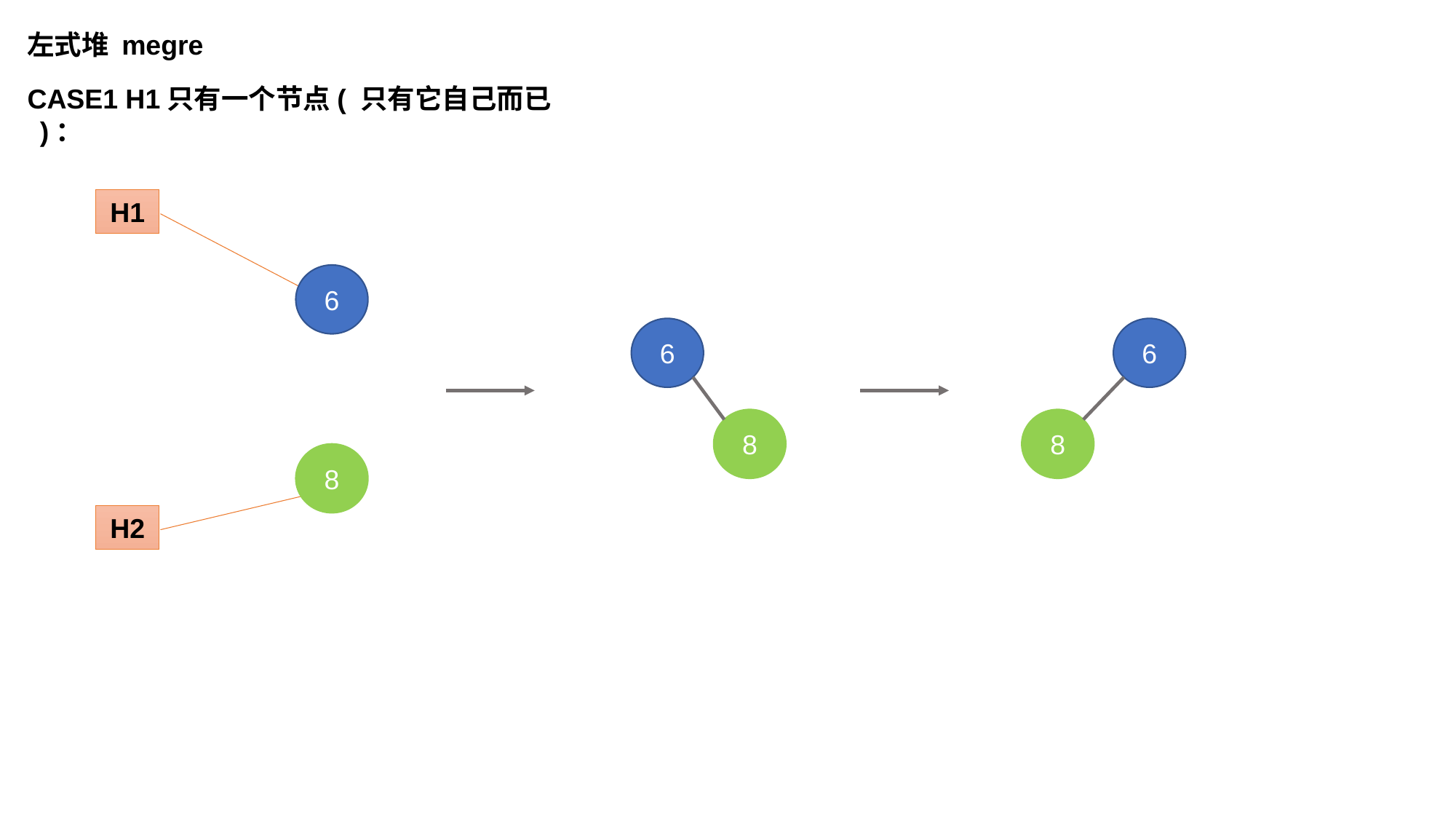

左式堆 megre
CASE1 H1只有一个节点( 只有它自己而已 )：
H1
6
6
6
8
8
8
H2